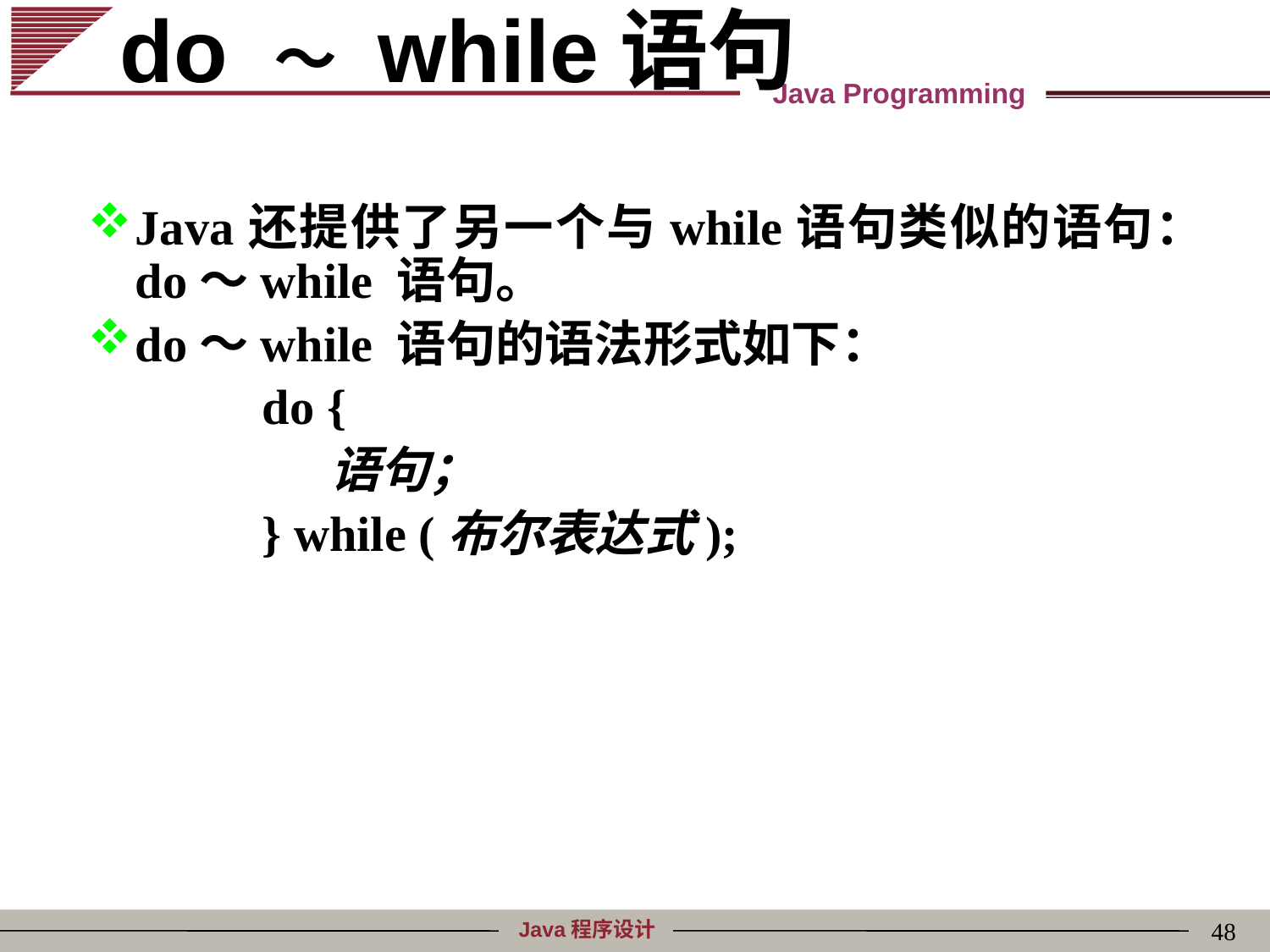

# do ～ while语句
Java还提供了另一个与while语句类似的语句：do～while 语句。
do～while 语句的语法形式如下：
		do {
		     语句；
		} while (布尔表达式);